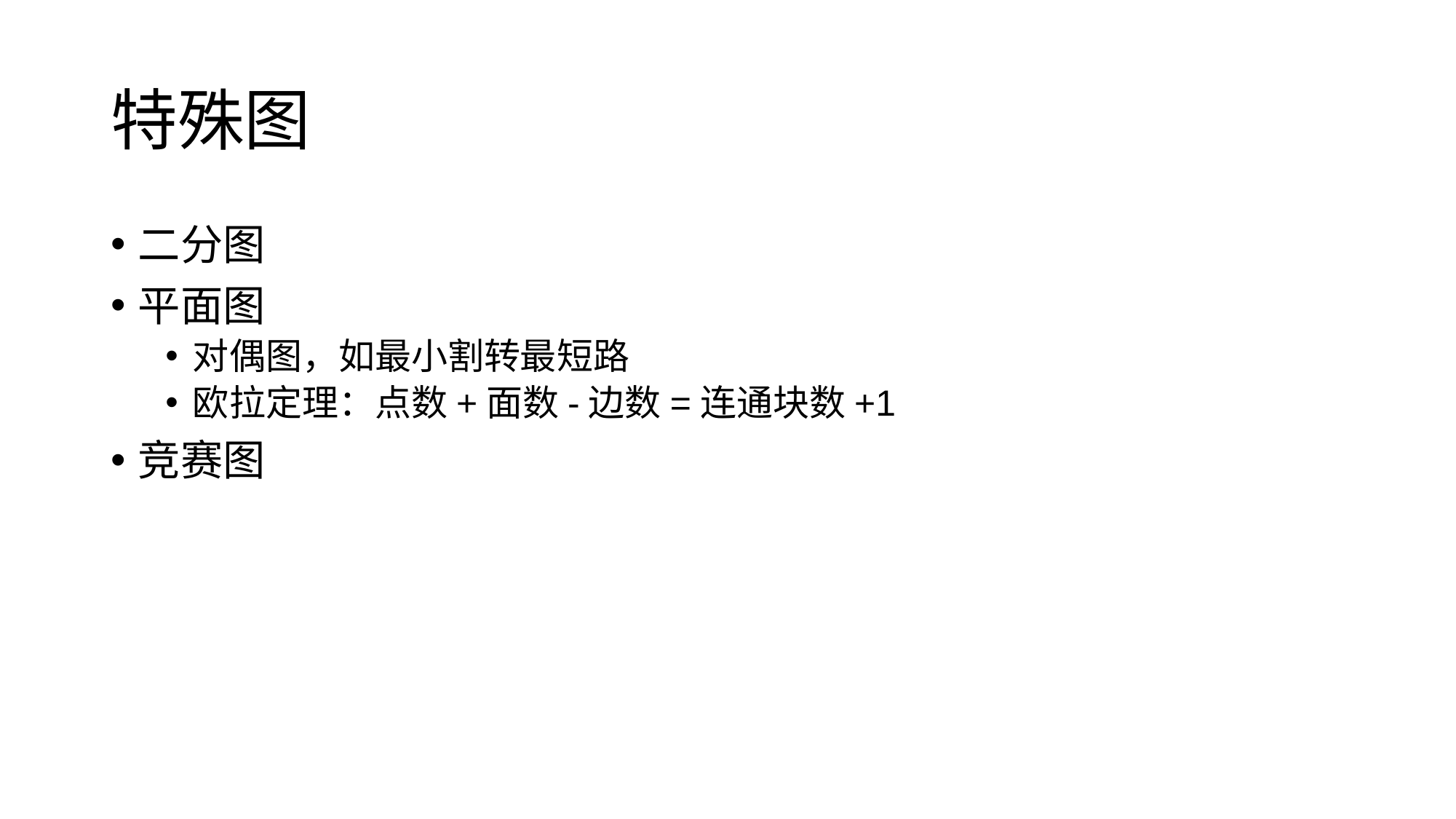

# 特殊图
二分图
平面图
对偶图，如最小割转最短路
欧拉定理：点数+面数-边数=连通块数+1
竞赛图